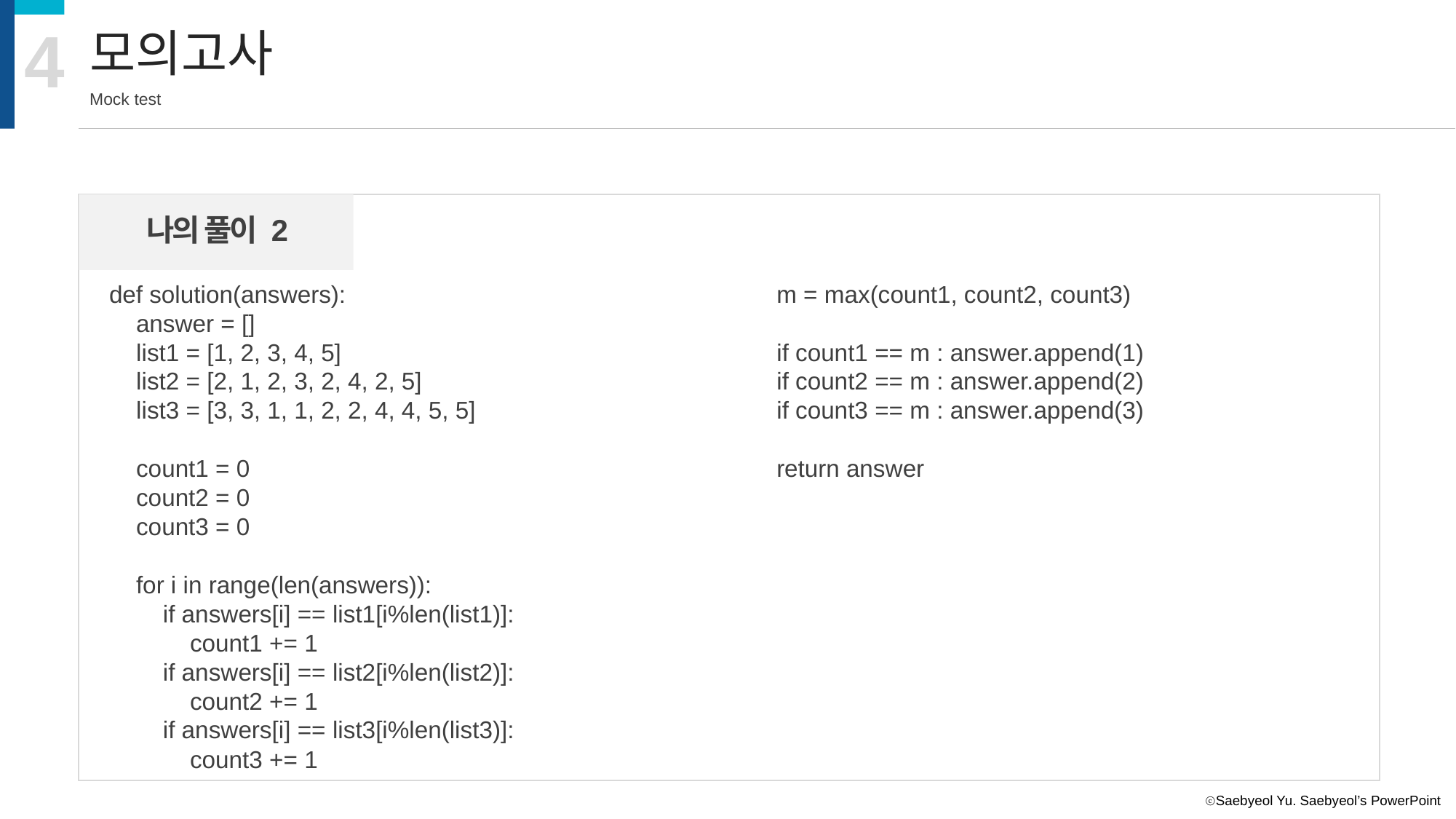

4
모의고사
Mock test

나의 풀이 2
def solution(answers):
    answer = []
    list1 = [1, 2, 3, 4, 5]
    list2 = [2, 1, 2, 3, 2, 4, 2, 5]
    list3 = [3, 3, 1, 1, 2, 2, 4, 4, 5, 5]

    count1 = 0
    count2 = 0
    count3 = 0

    for i in range(len(answers)):
        if answers[i] == list1[i%len(list1)]:
            count1 += 1
        if answers[i] == list2[i%len(list2)]:
            count2 += 1
        if answers[i] == list3[i%len(list3)]:
            count3 += 1
    m = max(count1, count2, count3)

    if count1 == m : answer.append(1)
    if count2 == m : answer.append(2)
    if count3 == m : answer.append(3)

    return answer